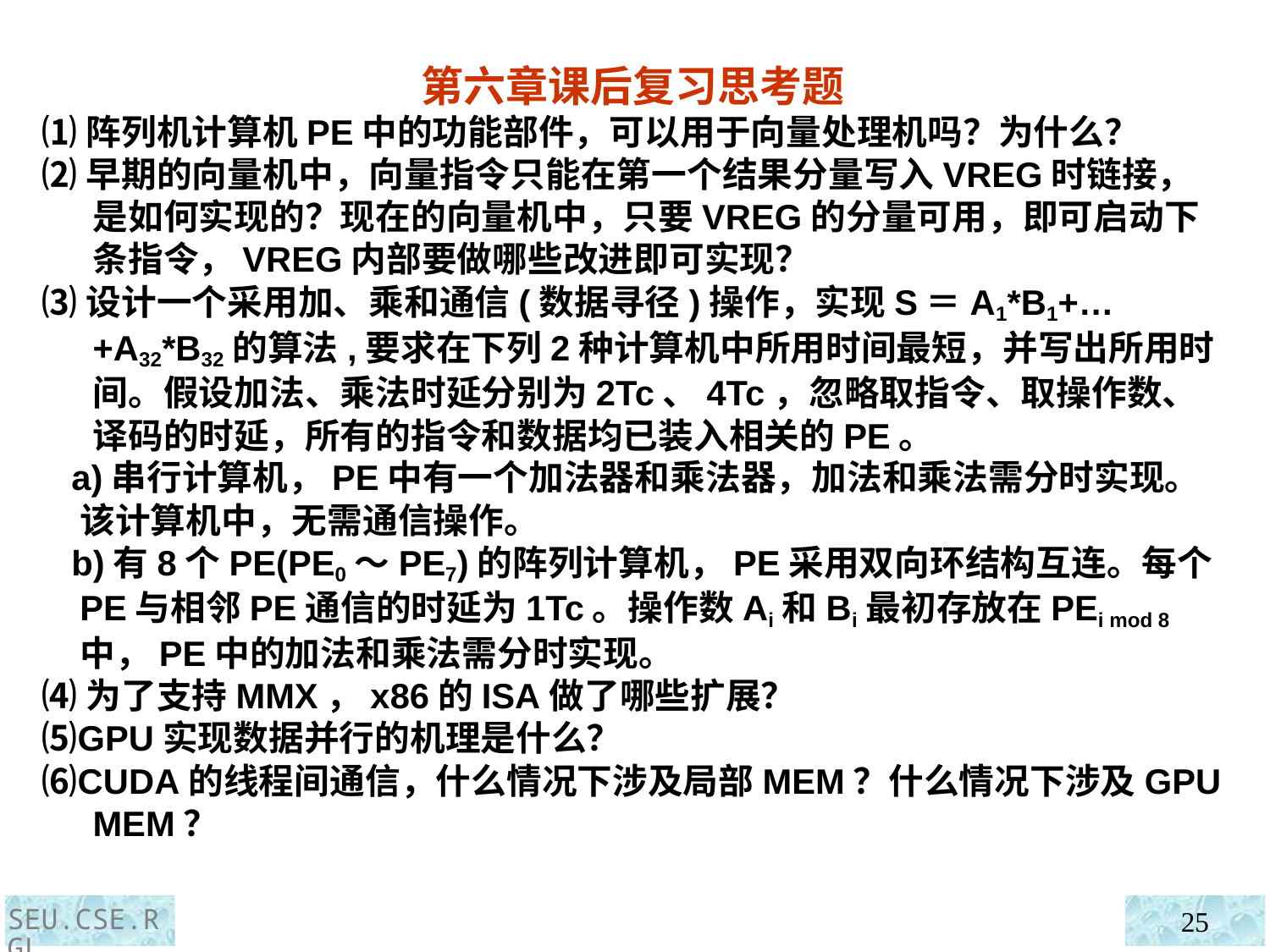

第六章课后复习思考题
⑴阵列机计算机PE中的功能部件，可以用于向量处理机吗？为什么？
⑵早期的向量机中，向量指令只能在第一个结果分量写入VREG时链接，是如何实现的？现在的向量机中，只要VREG的分量可用，即可启动下条指令，VREG内部要做哪些改进即可实现？
⑶设计一个采用加、乘和通信(数据寻径)操作，实现S＝A1*B1+…+A32*B32的算法,要求在下列2种计算机中所用时间最短，并写出所用时间。假设加法、乘法时延分别为2Tc、4Tc，忽略取指令、取操作数、译码的时延，所有的指令和数据均已装入相关的PE。
   a)串行计算机，PE中有一个加法器和乘法器，加法和乘法需分时实现。该计算机中，无需通信操作。
   b)有8个PE(PE0～PE7)的阵列计算机，PE采用双向环结构互连。每个PE与相邻PE通信的时延为1Tc。操作数Ai和Bi最初存放在PEi mod 8中，PE中的加法和乘法需分时实现。
⑷为了支持MMX，x86的ISA做了哪些扩展？
⑸GPU实现数据并行的机理是什么？
⑹CUDA的线程间通信，什么情况下涉及局部MEM？什么情况下涉及GPU MEM？
SEU.CSE.RGL
25